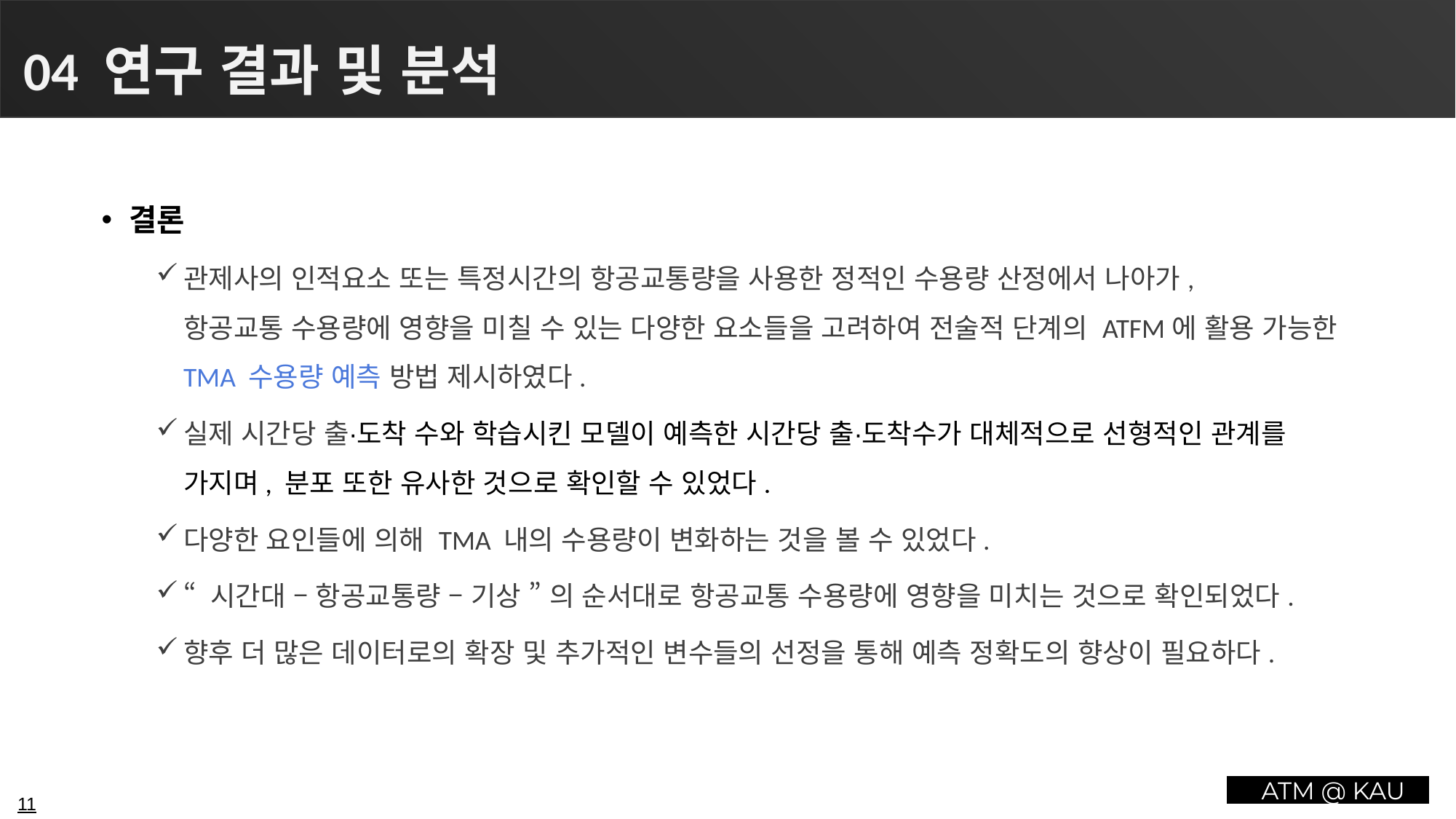

# 04 연구 결과 및 분석
결론
관제사의 인적요소 또는 특정시간의 항공교통량을 사용한 정적인 수용량 산정에서 나아가,          항공교통 수용량에 영향을 미칠 수 있는 다양한 요소들을 고려하여 전술적 단계의 ATFM에 활용 가능한 TMA 수용량 예측 방법 제시하였다.
실제 시간당 출∙도착 수와 학습시킨 모델이 예측한 시간당 출∙도착수가 대체적으로 선형적인 관계를 가지며, 분포 또한 유사한 것으로 확인할 수 있었다.
다양한 요인들에 의해 TMA 내의 수용량이 변화하는 것을 볼 수 있었다.
“ 시간대 – 항공교통량 – 기상 ” 의 순서대로 항공교통 수용량에 영향을 미치는 것으로 확인되었다.
향후 더 많은 데이터로의 확장 및 추가적인 변수들의 선정을 통해 예측 정확도의 향상이 필요하다.

ATM @ KAU
11